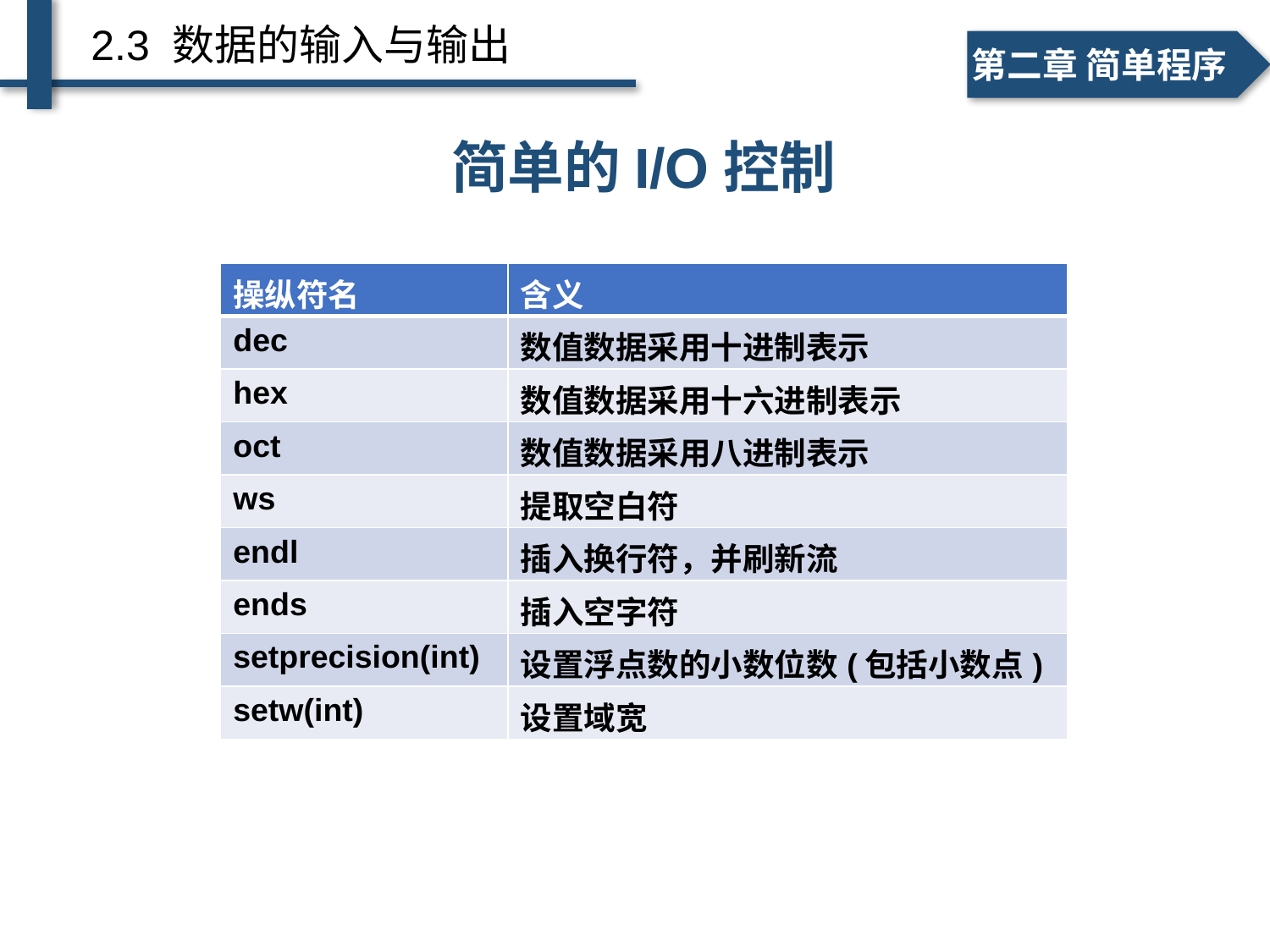

2.3 数据的输入与输出
一、个人简介
二、学术成绩

第二章 简单程序
# 简单的输入、输出

简单的I/O控制
| 操纵符名 | 含义 |
| --- | --- |
| dec | 数值数据采用十进制表示 |
| hex | 数值数据采用十六进制表示 |
| oct | 数值数据采用八进制表示 |
| ws | 提取空白符 |
| endl | 插入换行符，并刷新流 |
| ends | 插入空字符 |
| setprecision(int) | 设置浮点数的小数位数(包括小数点) |
| setw(int) | 设置域宽 |
41